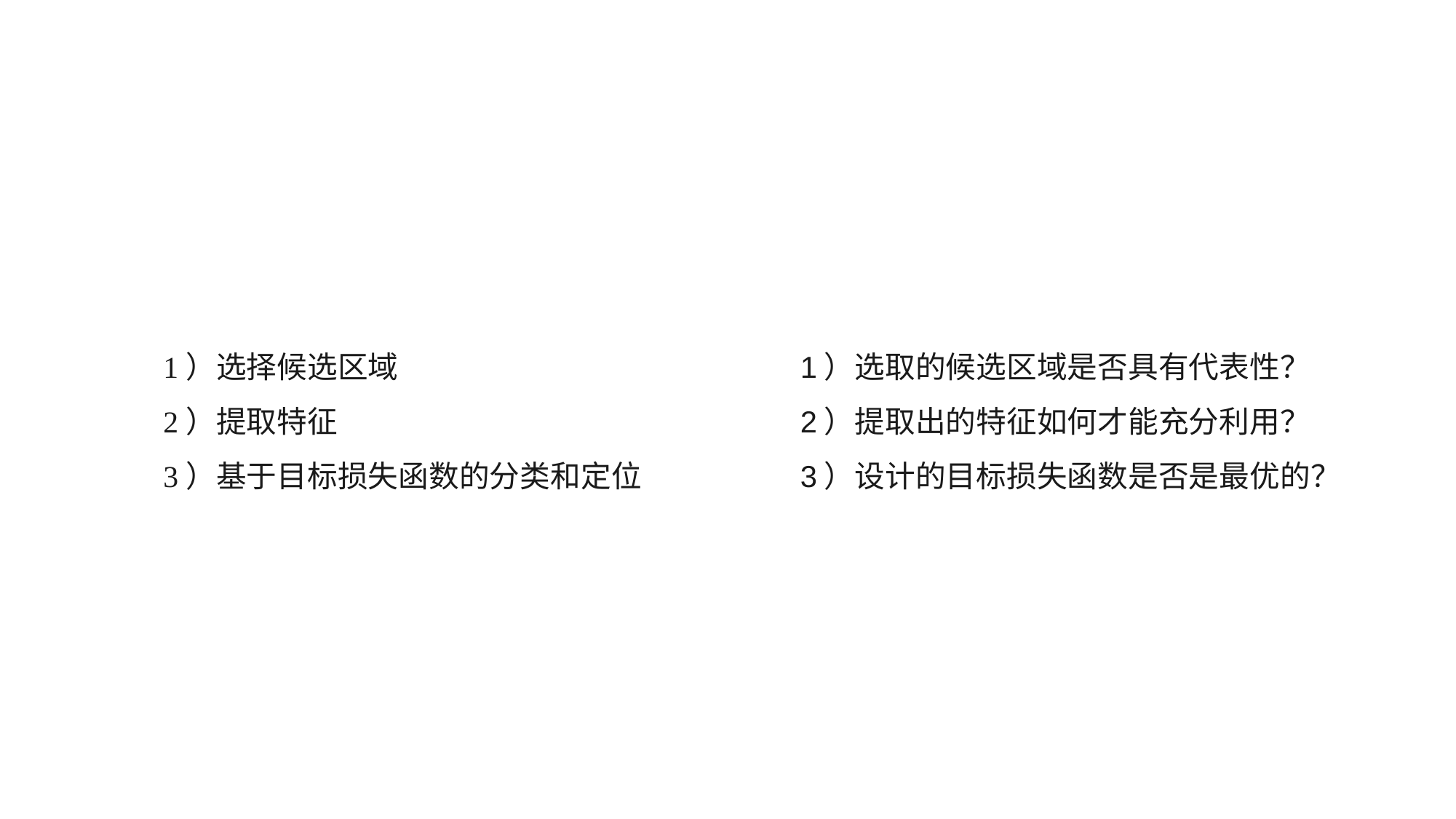

1）选择候选区域
2）提取特征
3）基于目标损失函数的分类和定位
1）选取的候选区域是否具有代表性？
2）提取出的特征如何才能充分利用？
3）设计的目标损失函数是否是最优的？